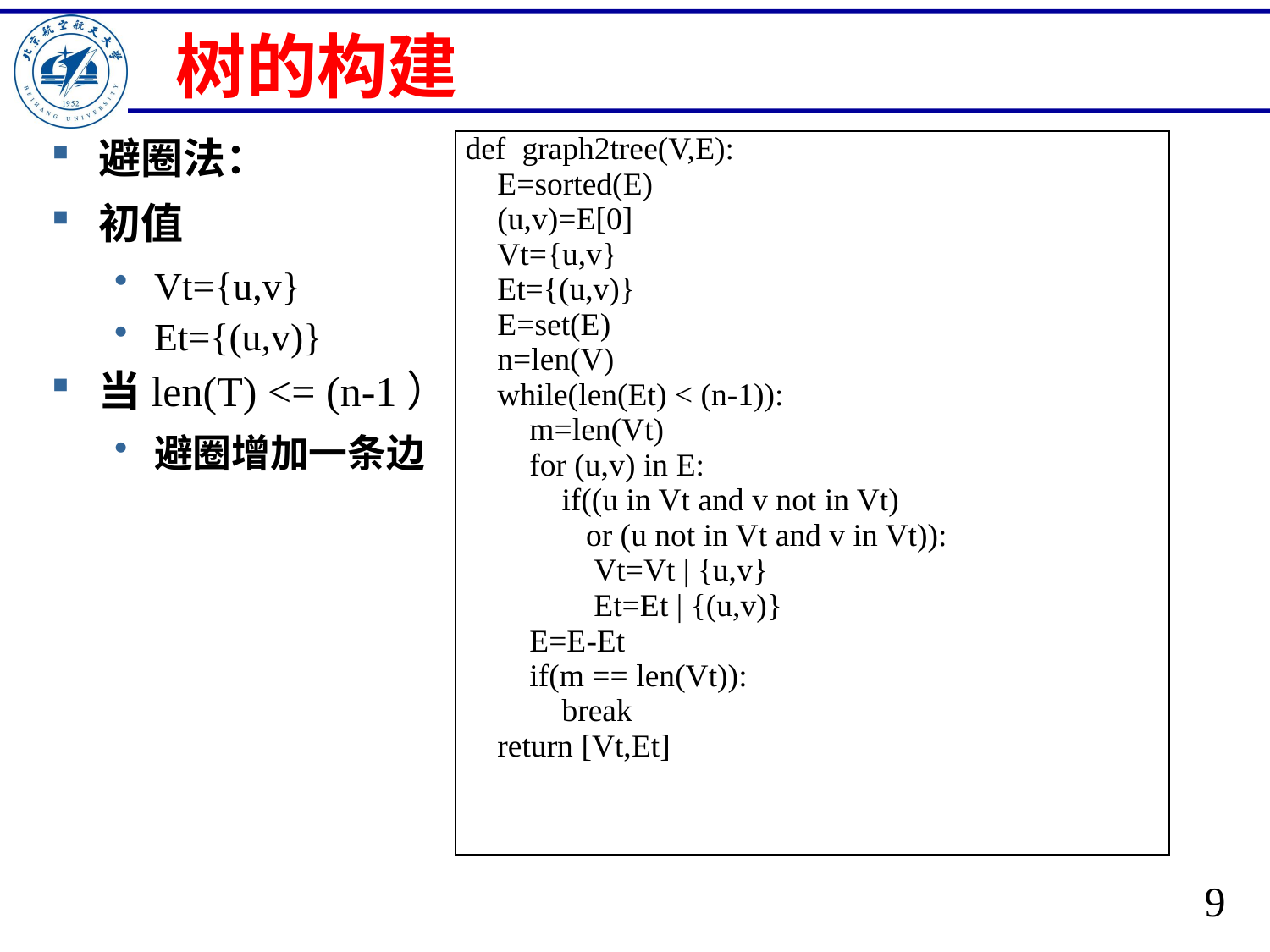

# 树的构建
避圈法：
初值
Vt={u,v}
Et={(u,v)}
当len(T) <= (n-1）
避圈增加一条边

| def graph2tree(V,E): E=sorted(E) (u,v)=E[0] Vt={u,v} Et={(u,v)} E=set(E) n=len(V) while(len(Et) < (n-1)): m=len(Vt) for (u,v) in E: if((u in Vt and v not in Vt) or (u not in Vt and v in Vt)): Vt=Vt | {u,v} Et=Et | {(u,v)} E=E-Et if(m == len(Vt)): break return [Vt,Et] |
| --- |